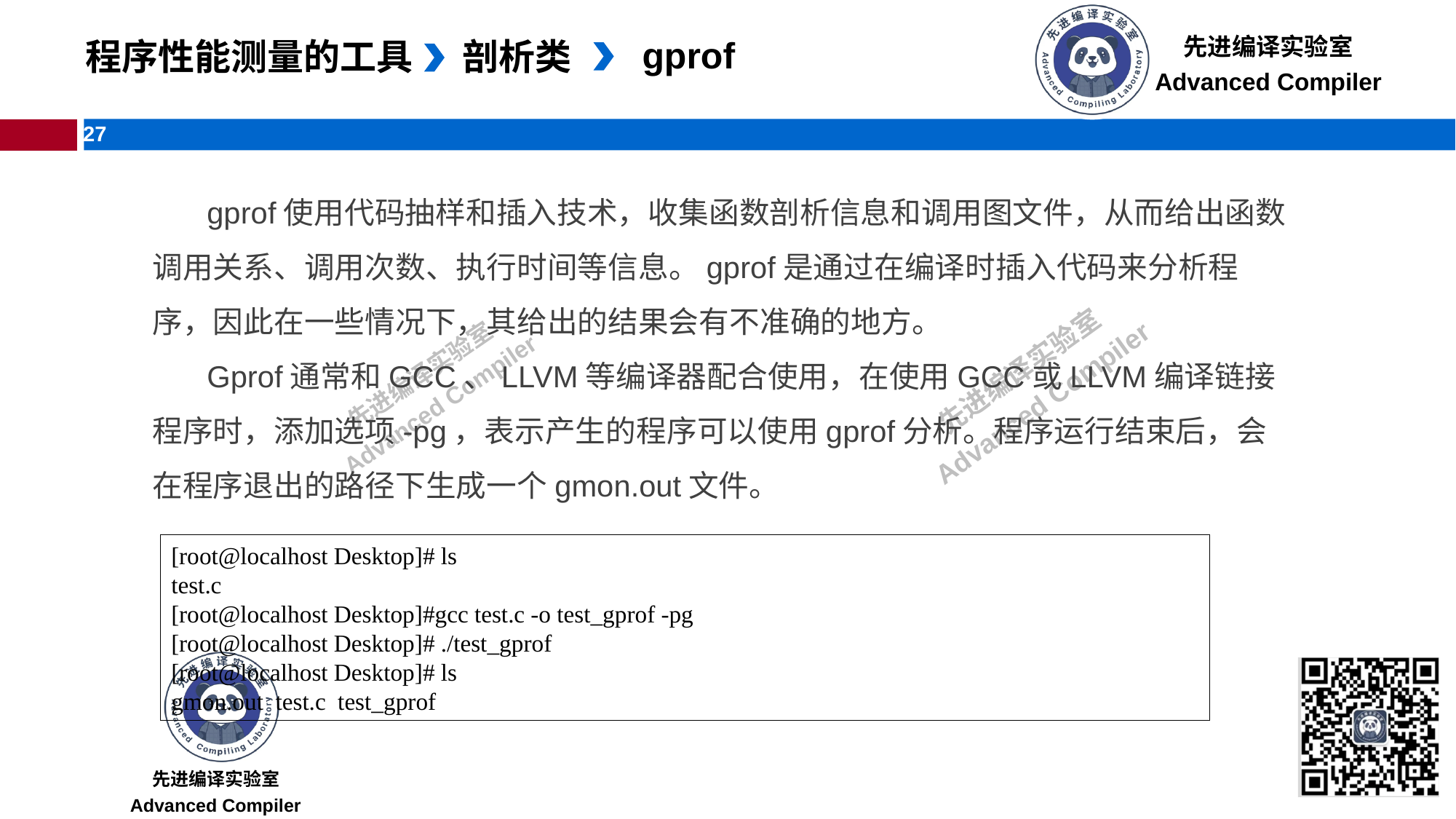

gprof
 程序性能测量的工具
剖析类

gprof使用代码抽样和插入技术，收集函数剖析信息和调用图文件，从而给出函数调用关系、调用次数、执行时间等信息。gprof是通过在编译时插入代码来分析程序，因此在一些情况下，其给出的结果会有不准确的地方。
Gprof通常和GCC、LLVM等编译器配合使用，在使用GCC或LLVM编译链接程序时，添加选项-pg，表示产生的程序可以使用gprof分析。程序运行结束后，会在程序退出的路径下生成一个gmon.out文件。
[root@localhost Desktop]# ls
test.c
[root@localhost Desktop]#gcc test.c -o test_gprof -pg
[root@localhost Desktop]# ./test_gprof
[root@localhost Desktop]# ls
gmon.out  test.c  test_gprof